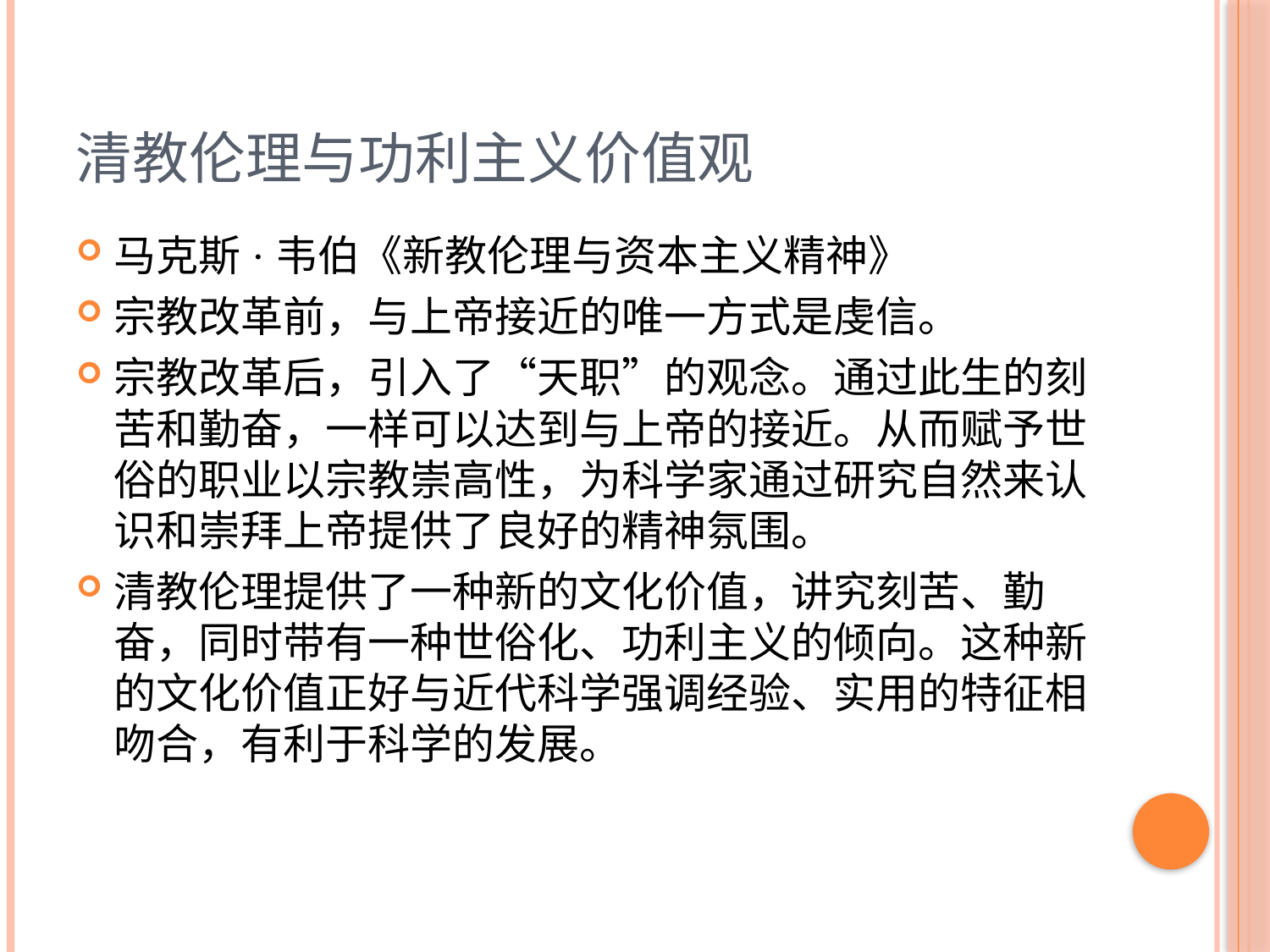

# 清教伦理与功利主义价值观
马克斯·韦伯《新教伦理与资本主义精神》
宗教改革前，与上帝接近的唯一方式是虔信。
宗教改革后，引入了“天职”的观念。通过此生的刻苦和勤奋，一样可以达到与上帝的接近。从而赋予世俗的职业以宗教崇高性，为科学家通过研究自然来认识和崇拜上帝提供了良好的精神氛围。
清教伦理提供了一种新的文化价值，讲究刻苦、勤奋，同时带有一种世俗化、功利主义的倾向。这种新的文化价值正好与近代科学强调经验、实用的特征相吻合，有利于科学的发展。